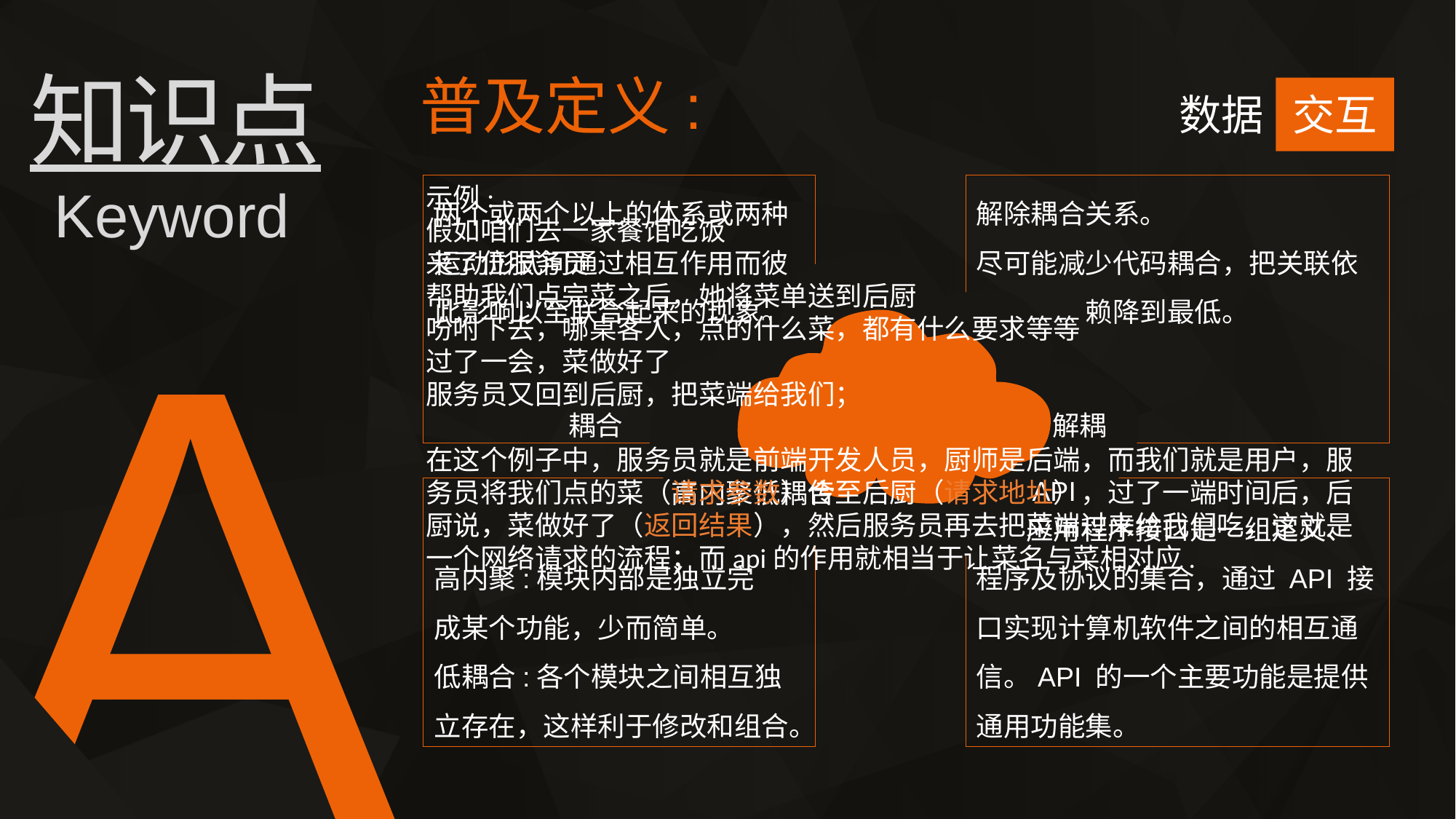

知识点
# 普及定义:
Keyword
两个或两个以上的体系或两种运动形式间通过相互作用而彼此影响以至联合起来的现象。
解除耦合关系。
尽可能减少代码耦合，把关联依	赖降到最低。
示例:
假如咱们去一家餐馆吃饭
来了位服务员
帮助我们点完菜之后，她将菜单送到后厨
吩咐下去，哪桌客人，点的什么菜，都有什么要求等等
过了一会，菜做好了
服务员又回到后厨，把菜端给我们；

在这个例子中，服务员就是前端开发人员，厨师是后端，而我们就是用户，服务员将我们点的菜（请求参数）传至后厨（请求地址），过了一端时间后，后厨说，菜做好了（返回结果），然后服务员再去把菜端过来给我们吃，这就是一个网络请求的流程；而api的作用就相当于让菜名与菜相对应.
A

                	   耦合
          解耦
        API
高内聚低耦合
高内聚:模块内部是独立完     成某个功能，少而简单。
低耦合:各个模块之间相互独立存在，这样利于修改和组合。
       应用程序接口是一组定义、程序及协议的集合，通过 API 接口实现计算机软件之间的相互通信。API 的一个主要功能是提供通用功能集。